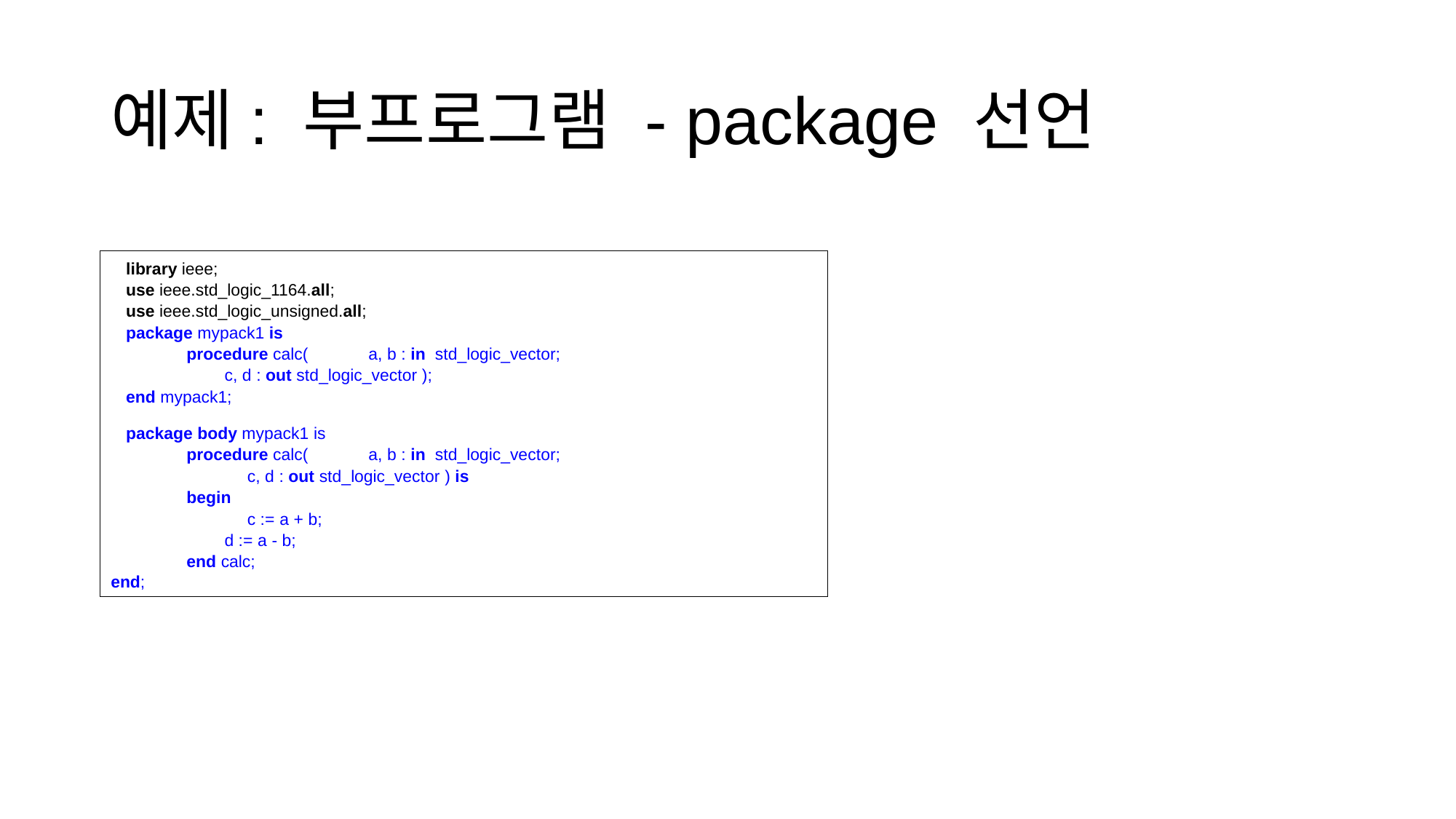

# 예제: 부프로그램 - package 선언
library ieee;
use ieee.std_logic_1164.all;
use ieee.std_logic_unsigned.all;
package mypack1 is
	procedure calc(	a, b : in  std_logic_vector;
          	        c, d : out std_logic_vector );
end mypack1;

package body mypack1 is
	procedure calc(	a, b : in  std_logic_vector;
                     	c, d : out std_logic_vector ) is
  	begin
		c := a + b;
	        d := a - b;
   	end calc;
end;